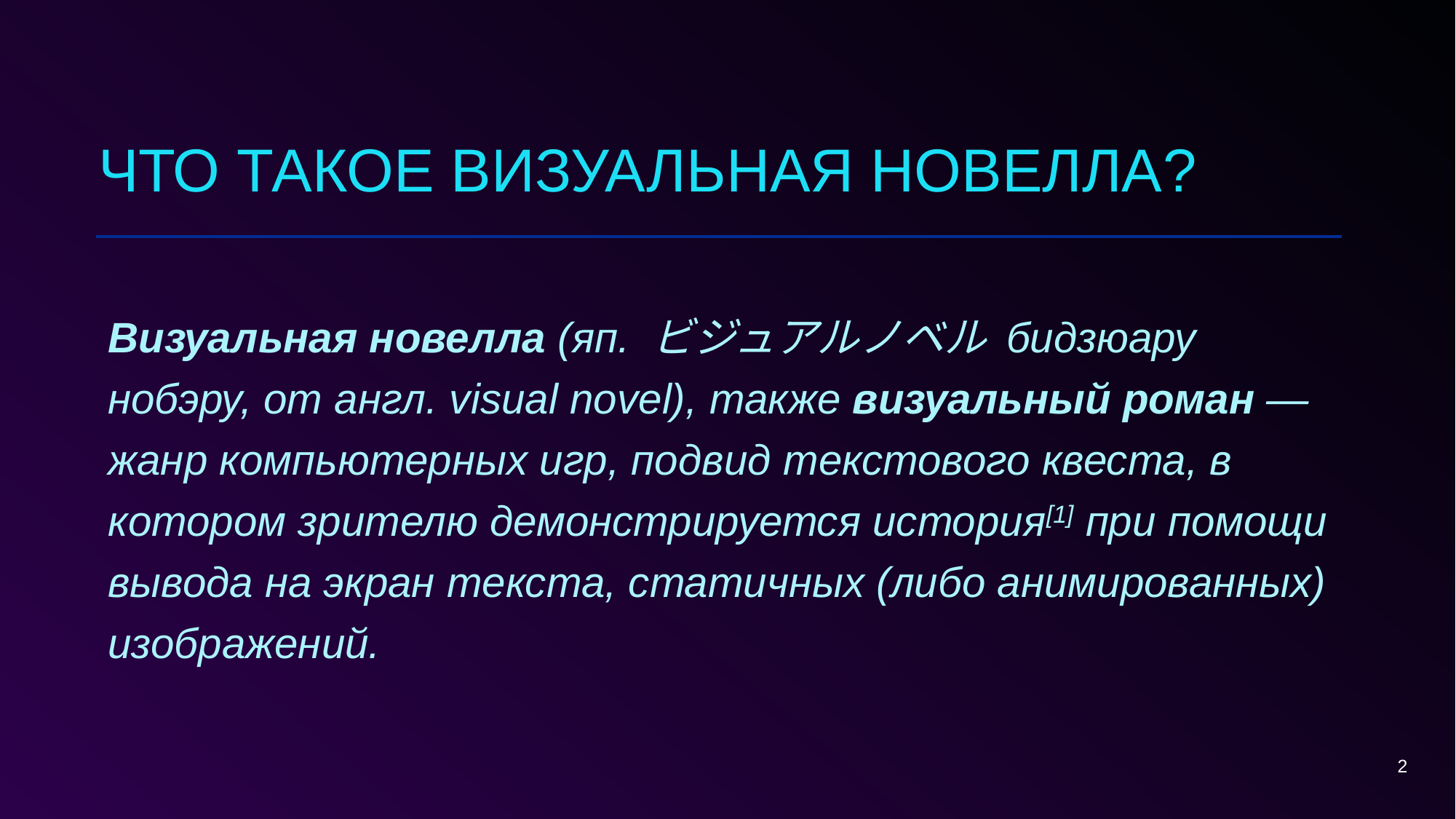

# Что такое визуальная новелла?
Визуальная новелла (яп. ビジュアルノベル бидзюару нобэру, от англ. visual novel), также визуальный роман — жанр компьютерных игр, подвид текстового квеста, в котором зрителю демонстрируется история[1] при помощи вывода на экран текста, статичных (либо анимированных) изображений.
2